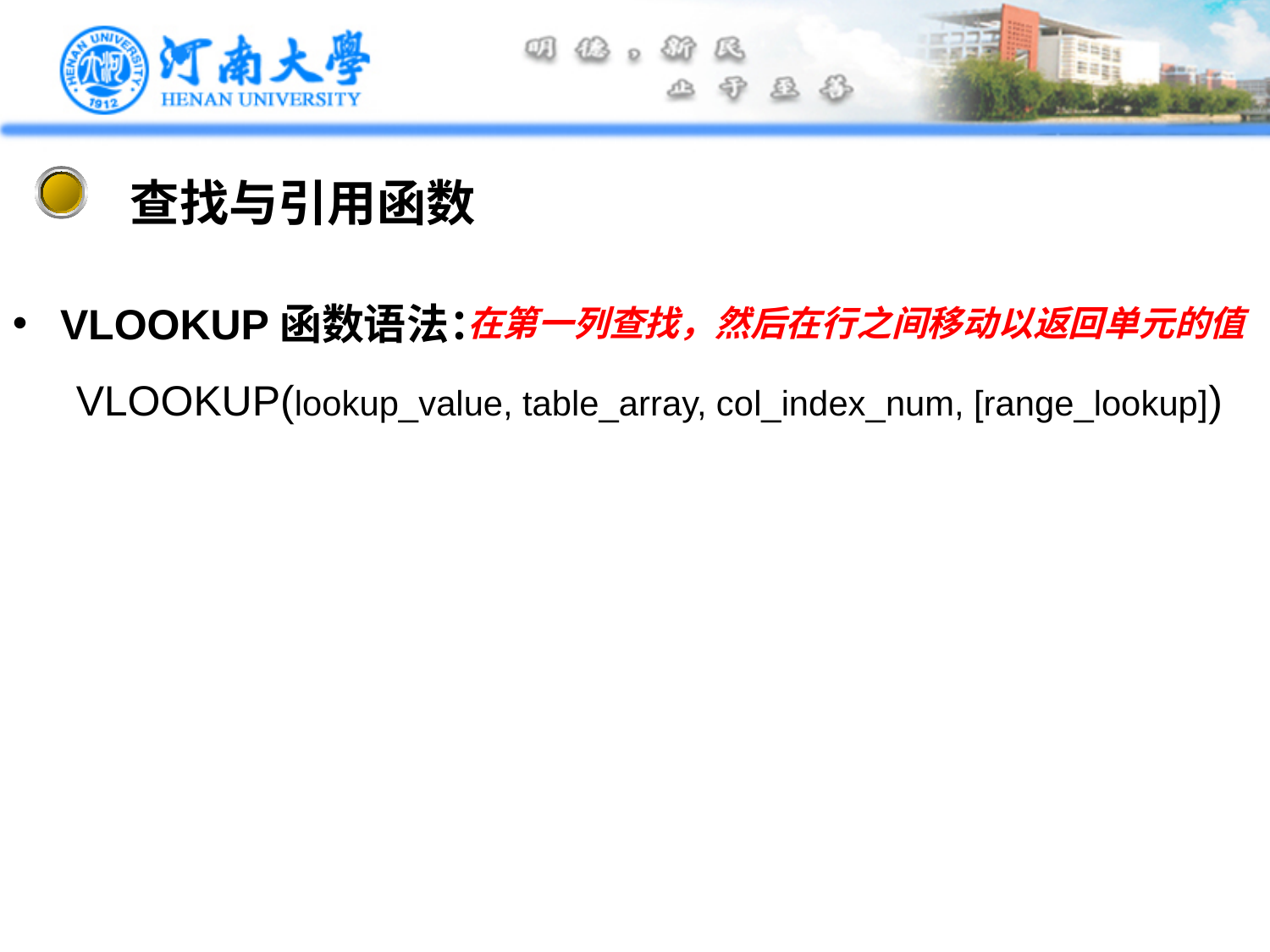

查找与引用函数

VLOOKUP函数语法：
VLOOKUP(lookup_value, table_array, col_index_num, [range_lookup])
在第一列查找，然后在行之间移动以返回单元的值